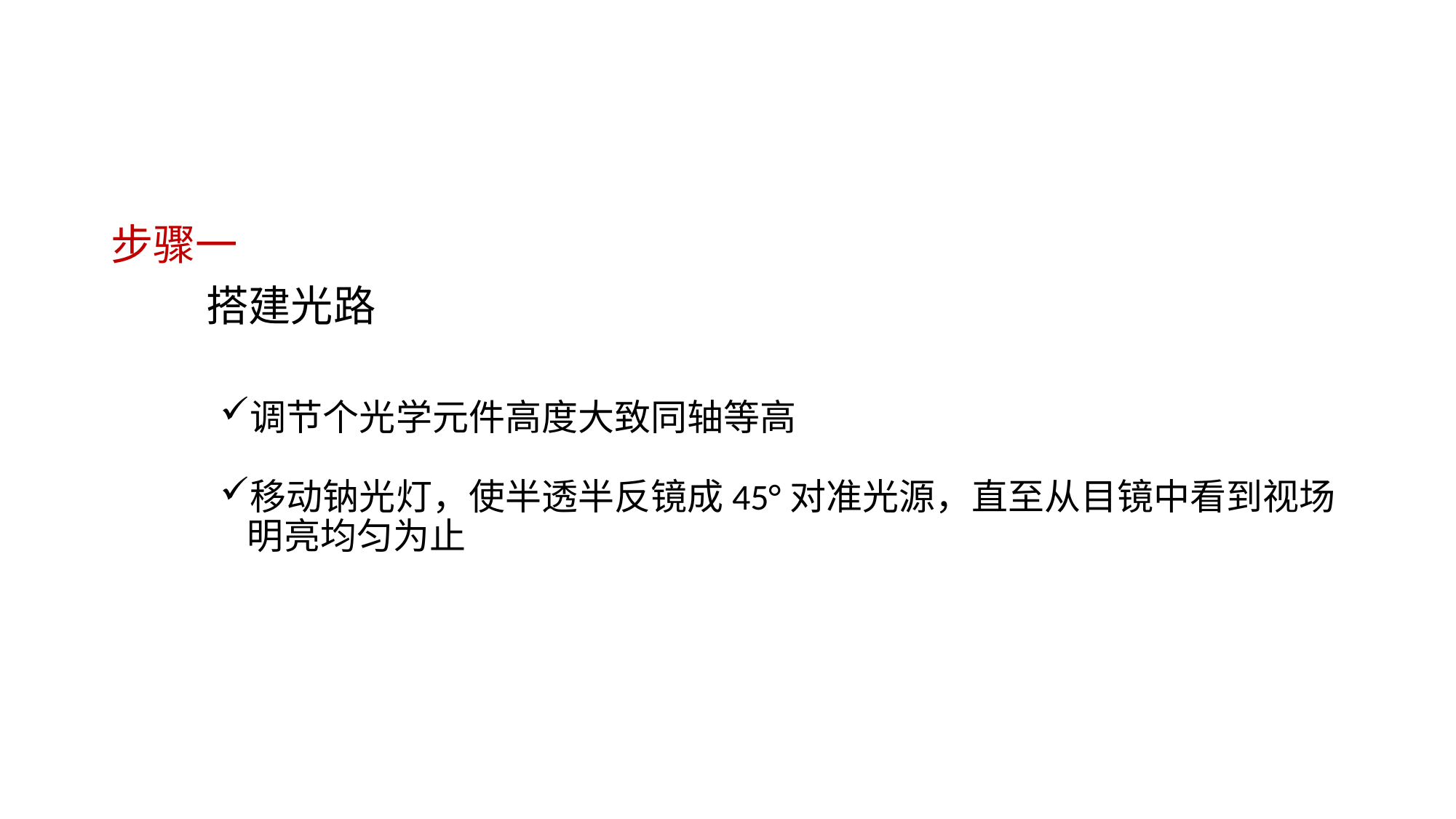

步骤一
         搭建光路

调节个光学元件高度大致同轴等高

移动钠光灯，使半透半反镜成45°对准光源，直至从目镜中看到视场明亮均匀为止